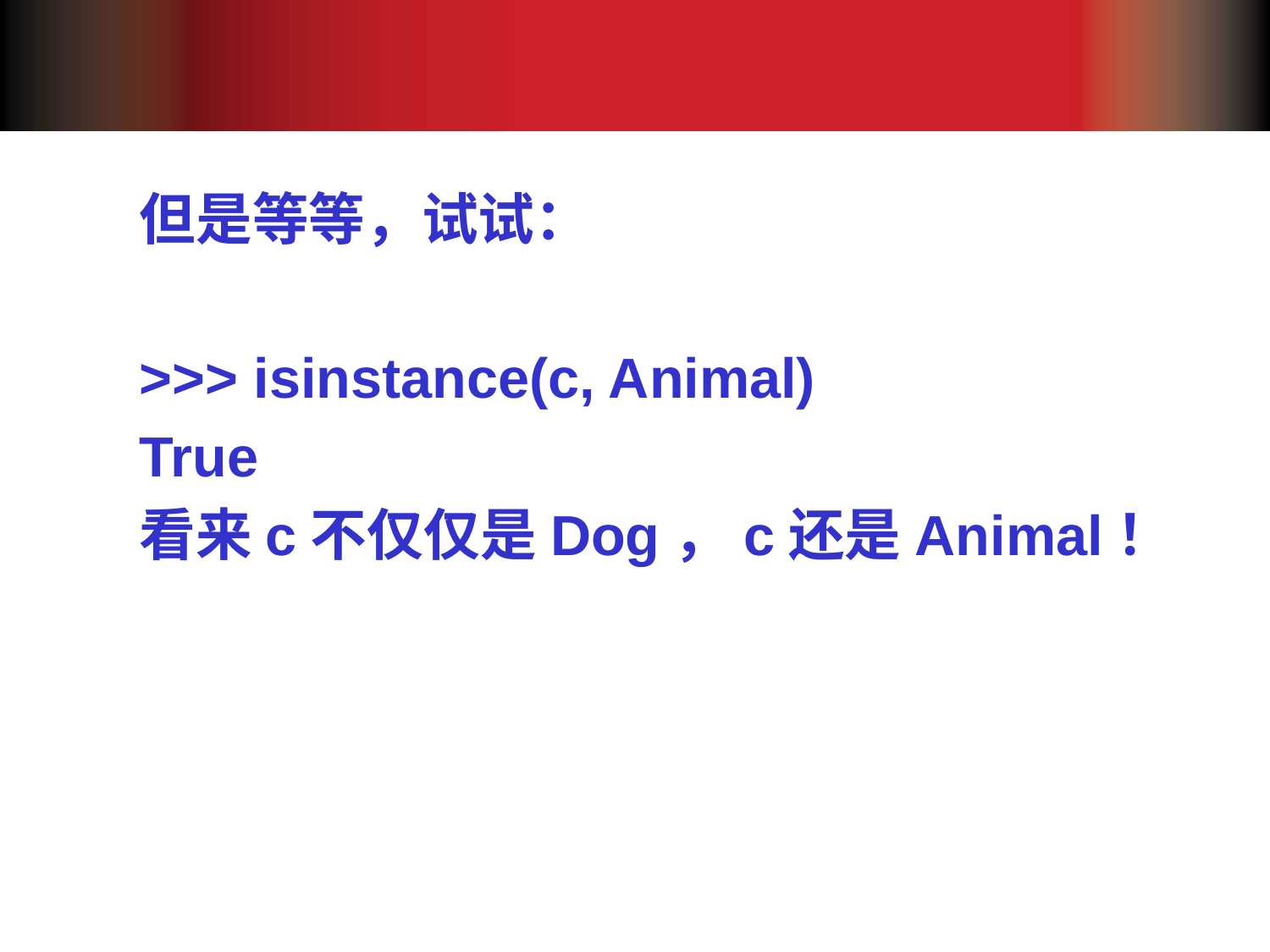

#
但是等等，试试：

>>> isinstance(c, Animal)
True
看来c不仅仅是Dog，c还是Animal！